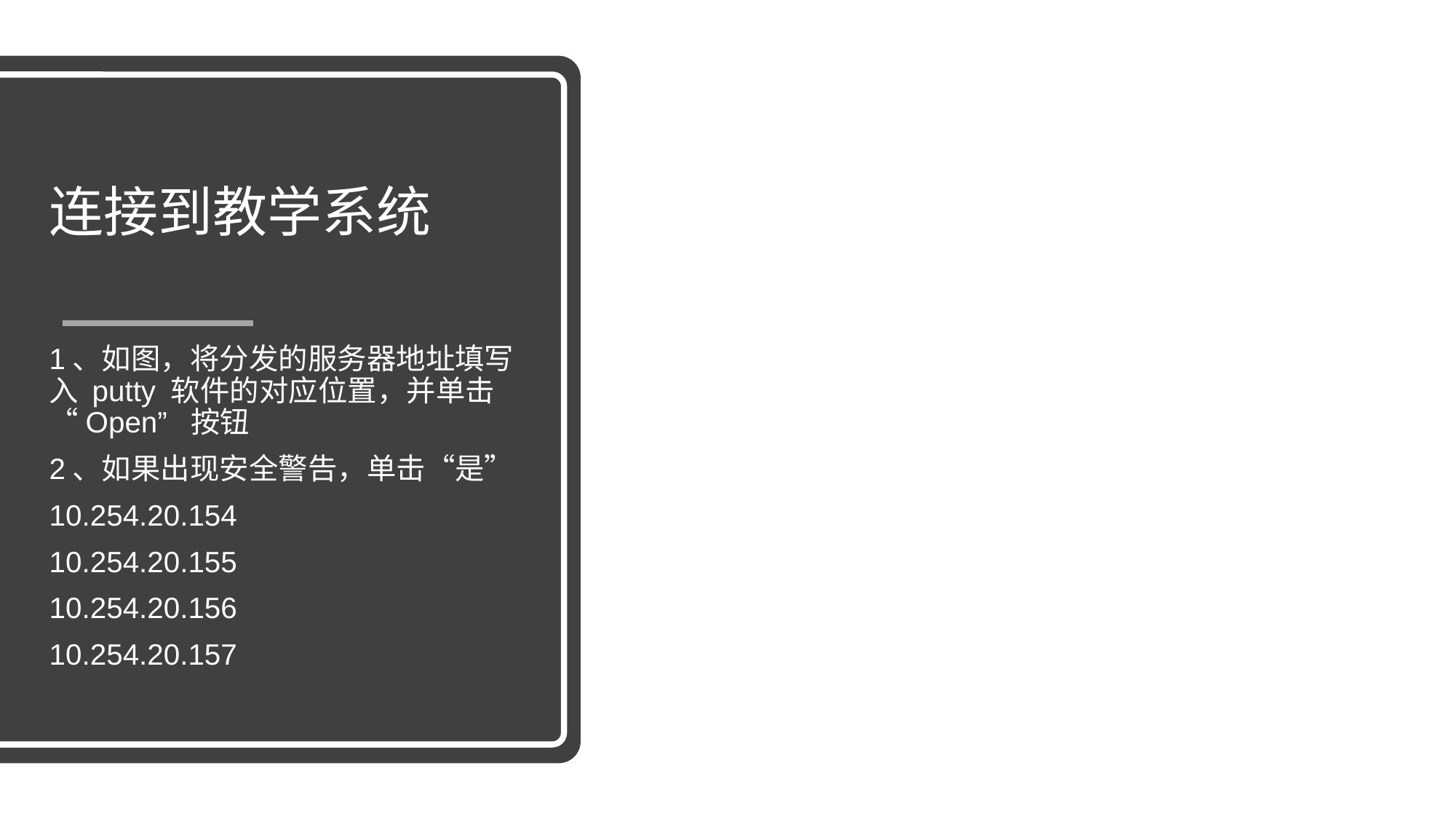

# 连接到教学系统

1、如图，将分发的服务器地址填写入 putty 软件的对应位置，并单击 “Open”  按钮
2、如果出现安全警告，单击“是”
10.254.20.154
10.254.20.155
10.254.20.156
10.254.20.157